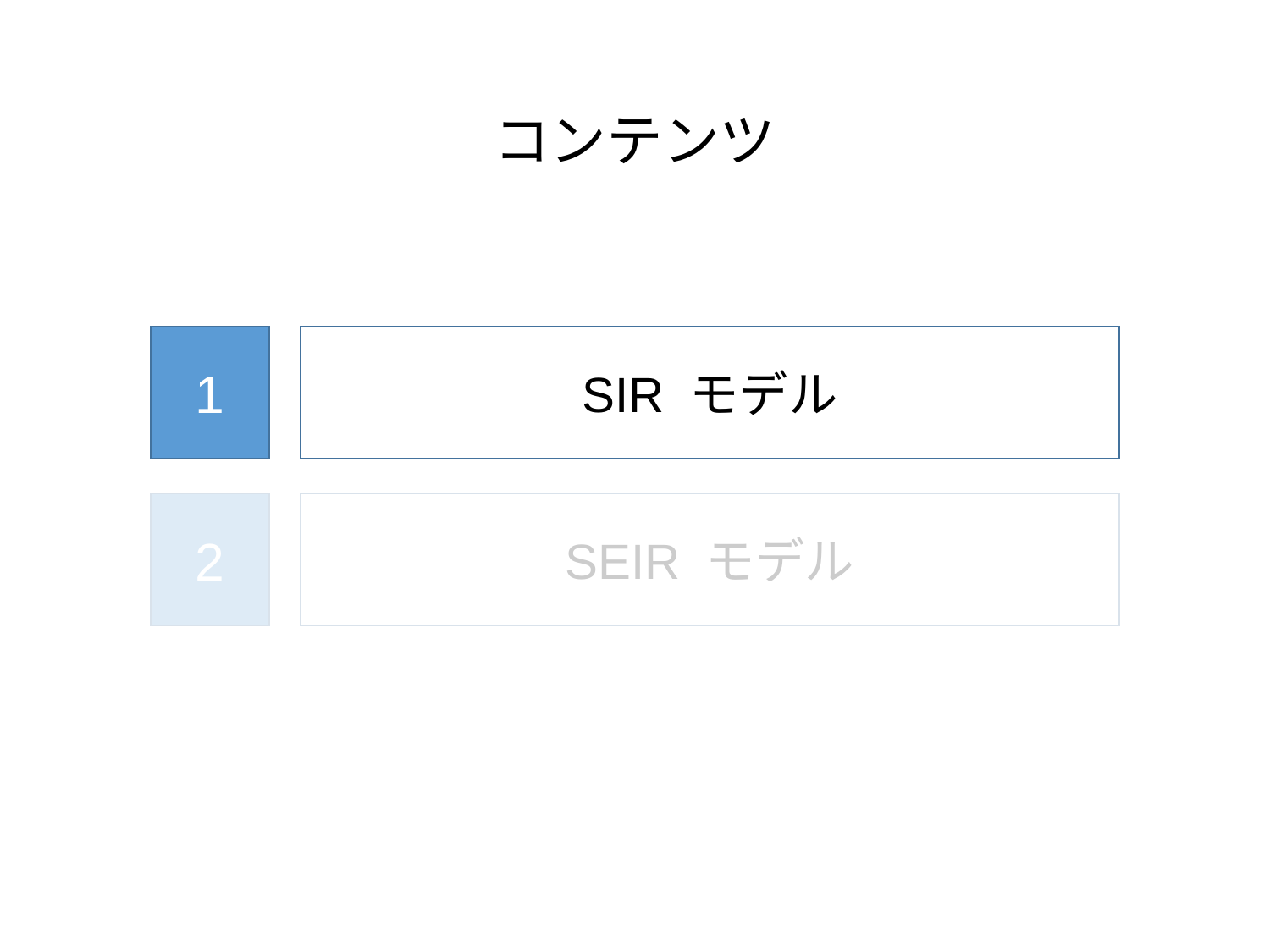

# コンテンツ
1
SIR モデル
2
SEIR モデル